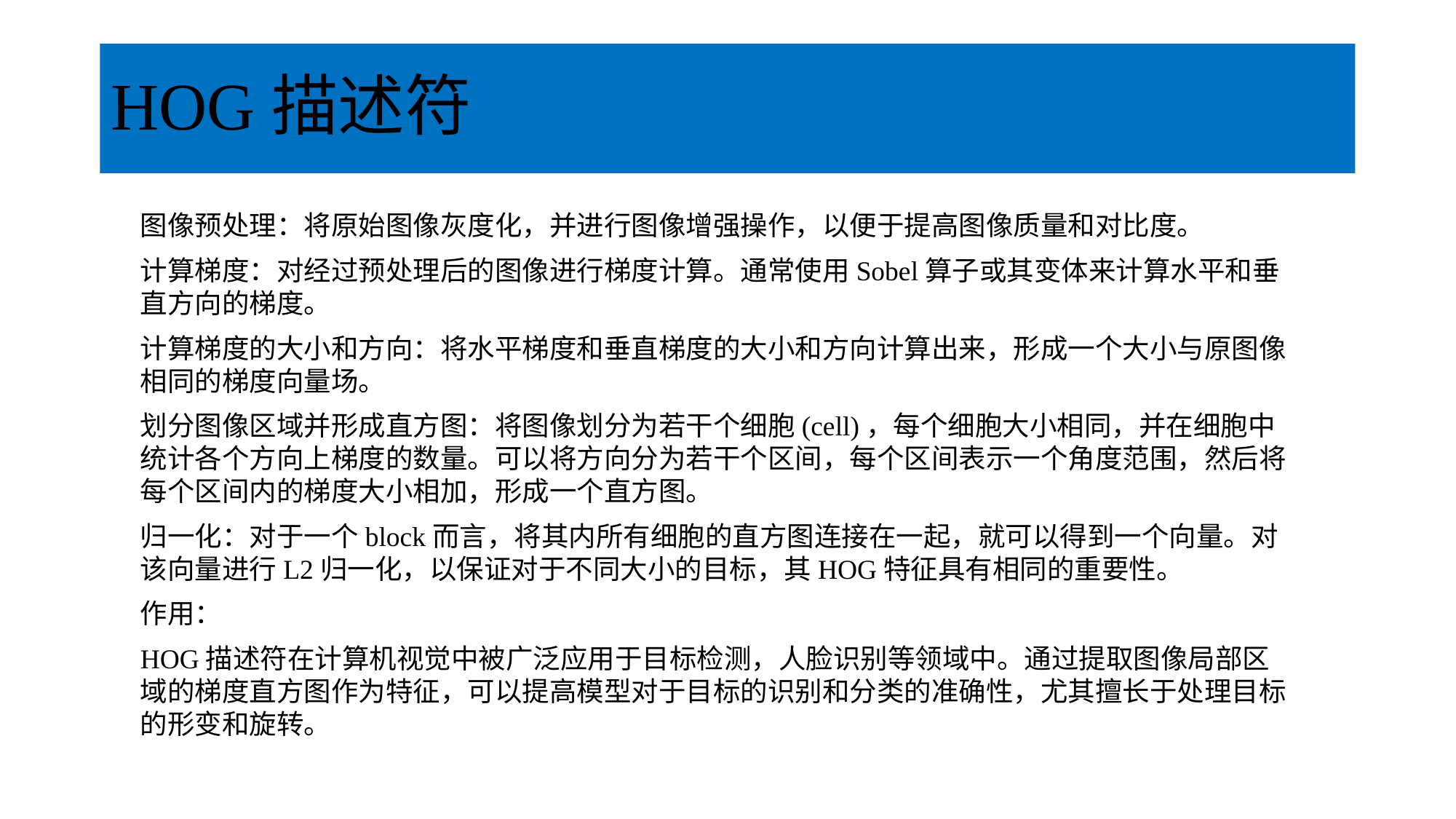

# HOG描述符
图像预处理：将原始图像灰度化，并进行图像增强操作，以便于提高图像质量和对比度。
计算梯度：对经过预处理后的图像进行梯度计算。通常使用Sobel算子或其变体来计算水平和垂直方向的梯度。
计算梯度的大小和方向：将水平梯度和垂直梯度的大小和方向计算出来，形成一个大小与原图像相同的梯度向量场。
划分图像区域并形成直方图：将图像划分为若干个细胞(cell)，每个细胞大小相同，并在细胞中统计各个方向上梯度的数量。可以将方向分为若干个区间，每个区间表示一个角度范围，然后将每个区间内的梯度大小相加，形成一个直方图。
归一化：对于一个block而言，将其内所有细胞的直方图连接在一起，就可以得到一个向量。对该向量进行L2归一化，以保证对于不同大小的目标，其HOG特征具有相同的重要性。
作用：
HOG描述符在计算机视觉中被广泛应用于目标检测，人脸识别等领域中。通过提取图像局部区域的梯度直方图作为特征，可以提高模型对于目标的识别和分类的准确性，尤其擅长于处理目标的形变和旋转。